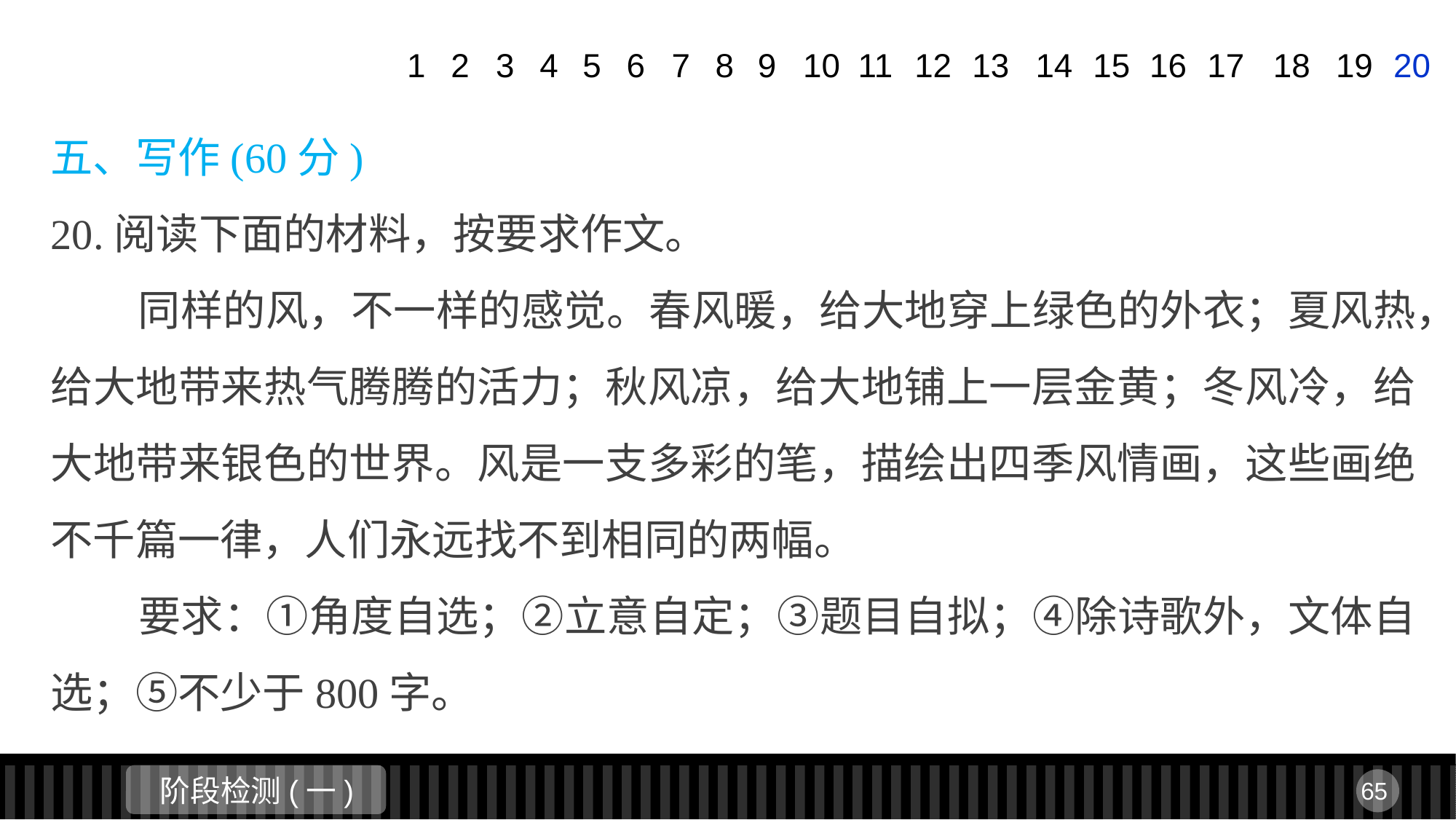

1
2
3
4
5
6
7
8
9
11
12
13
14
15
16
17
18
19
20
10
五、写作(60分)
20.阅读下面的材料，按要求作文。
        同样的风，不一样的感觉。春风暖，给大地穿上绿色的外衣；夏风热，给大地带来热气腾腾的活力；秋风凉，给大地铺上一层金黄；冬风冷，给大地带来银色的世界。风是一支多彩的笔，描绘出四季风情画，这些画绝不千篇一律，人们永远找不到相同的两幅。
        要求：①角度自选；②立意自定；③题目自拟；④除诗歌外，文体自选；⑤不少于800字。